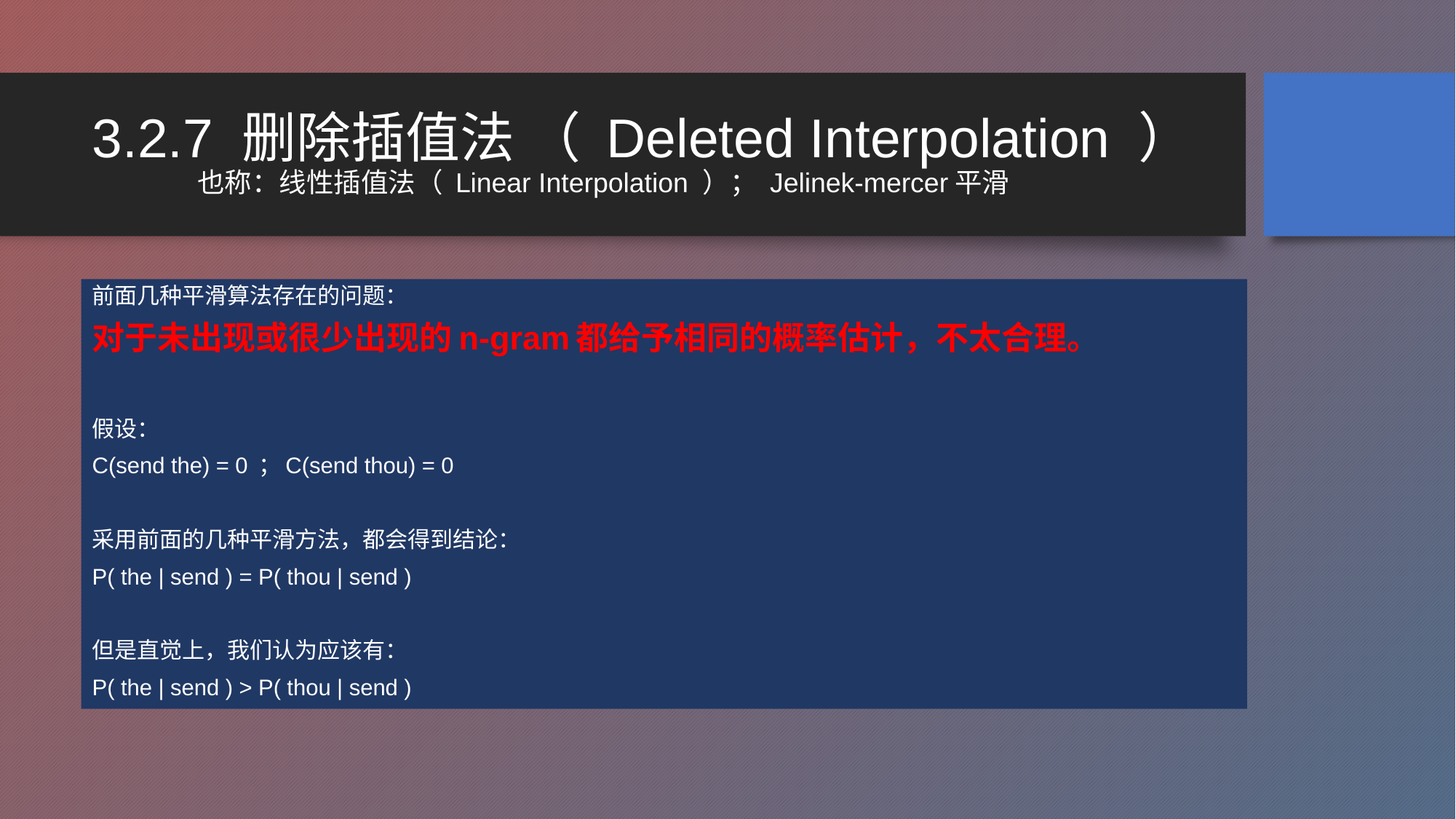

# 3.2.7 删除插值法 （ Deleted Interpolation ） 也称：线性插值法（ Linear Interpolation ）； Jelinek-mercer平滑
前面几种平滑算法存在的问题：
对于未出现或很少出现的n-gram都给予相同的概率估计，不太合理。

假设：
C(send the) = 0 ；C(send thou) = 0

采用前面的几种平滑方法，都会得到结论：
P( the | send ) = P( thou | send )

但是直觉上，我们认为应该有：
P( the | send ) > P( thou | send )